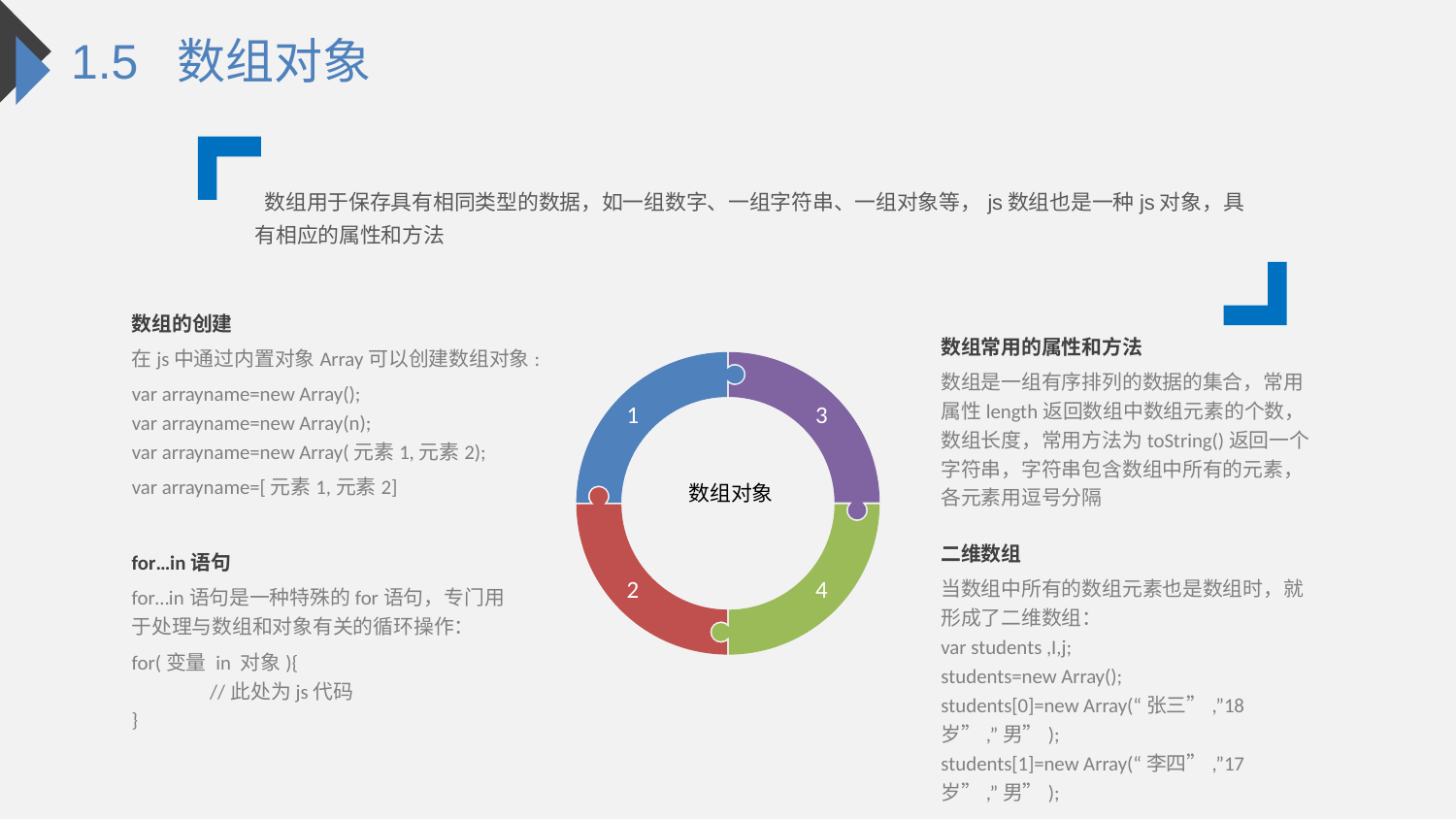

1.5  数组对象

 数组用于保存具有相同类型的数据，如一组数字、一组字符串、一组对象等，js数组也是一种js对象，具有相应的属性和方法

数组的创建
在js中通过内置对象Array可以创建数组对象:
var arrayname=new Array();
var arrayname=new Array(n);
var arrayname=new Array(元素1,元素2);
var arrayname=[元素1,元素2]
数组常用的属性和方法
数组是一组有序排列的数据的集合，常用属性length返回数组中数组元素的个数，数组长度，常用方法为toString()返回一个字符串，字符串包含数组中所有的元素，各元素用逗号分隔

1
3
数组对象

二维数组
当数组中所有的数组元素也是数组时，就形成了二维数组：
var students ,I,j;
students=new Array();
students[0]=new Array(“张三”,”18岁”,”男”);
students[1]=new Array(“李四”,”17岁”,”男”);
for…in语句
for…in语句是一种特殊的for语句，专门用于处理与数组和对象有关的循环操作：
for(变量 in 对象){
                 //此处为js代码
}
2
4